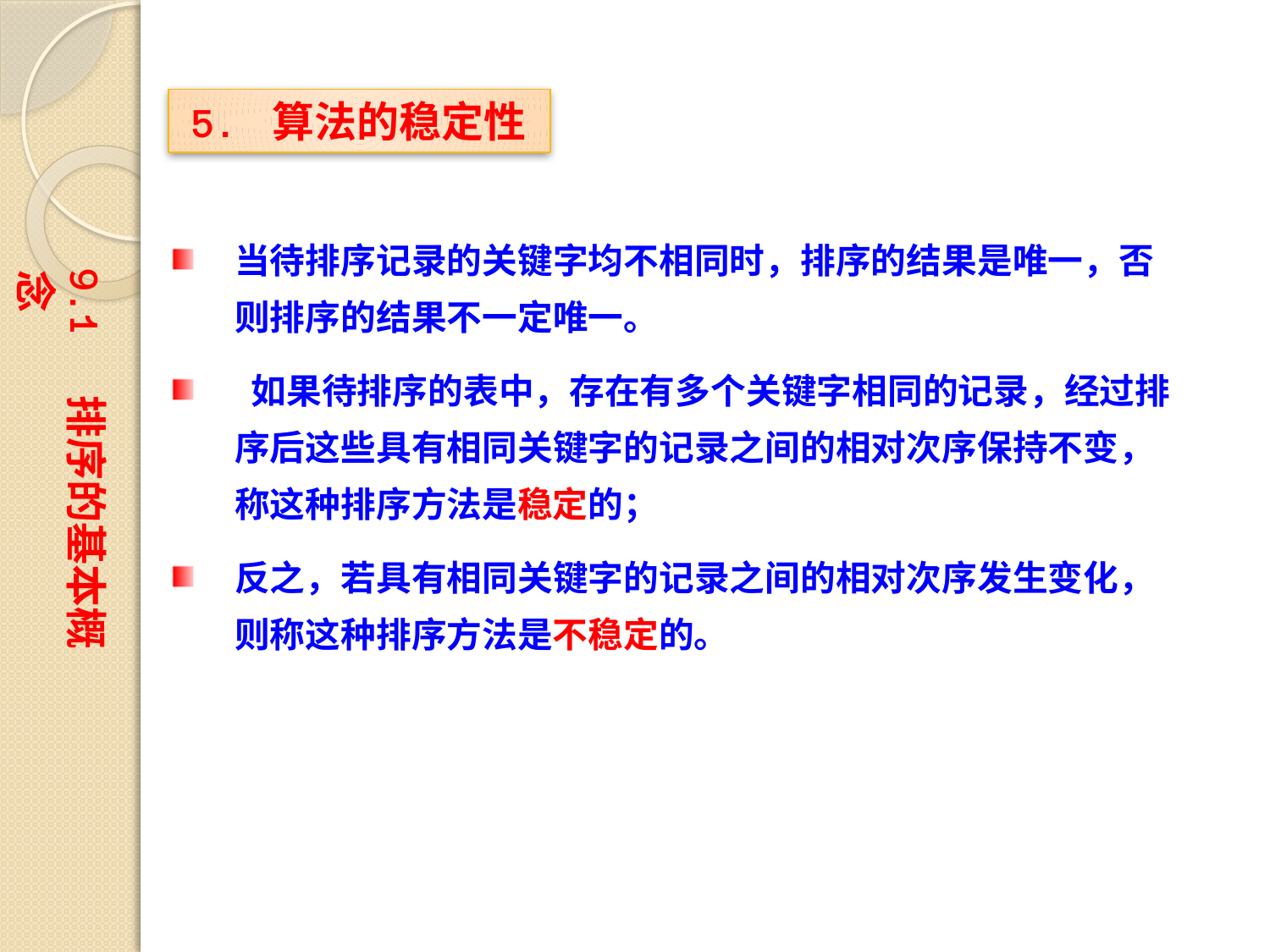

5. 算法的稳定性
当待排序记录的关键字均不相同时，排序的结果是唯一，否则排序的结果不一定唯一。
 如果待排序的表中，存在有多个关键字相同的记录，经过排序后这些具有相同关键字的记录之间的相对次序保持不变，称这种排序方法是稳定的；
反之，若具有相同关键字的记录之间的相对次序发生变化，则称这种排序方法是不稳定的。
9.1  排序的基本概念